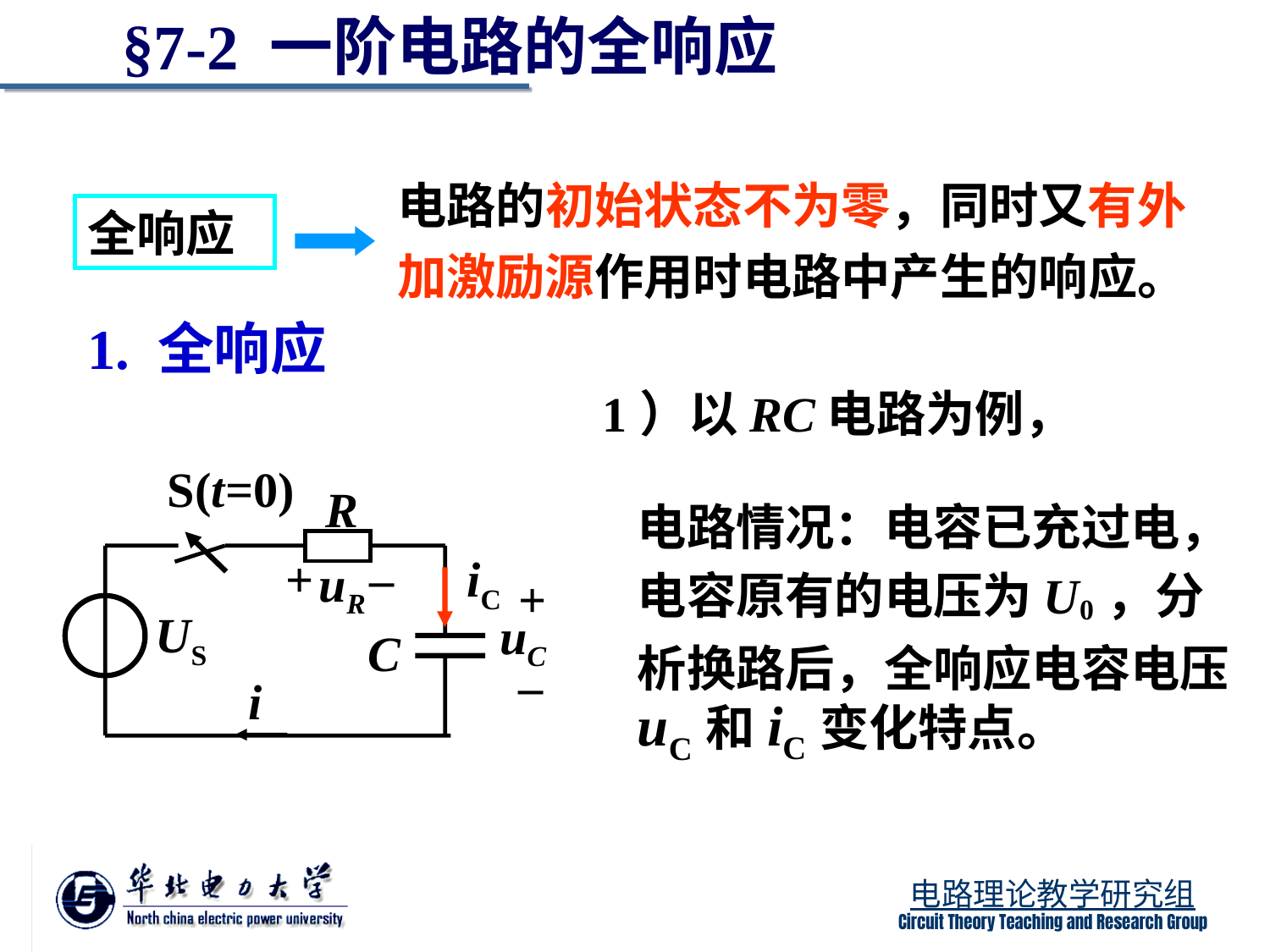

§7-2 一阶电路的全响应
电路的初始状态不为零，同时又有外加激励源作用时电路中产生的响应。
全响应

1. 全响应
1）以RC电路为例，
S(t=0)
R

+
–
uR

+
–
uC

US
C

i

电路情况：电容已充过电，电容原有的电压为U0，分析换路后，全响应电容电压uC和iC变化特点。
iC